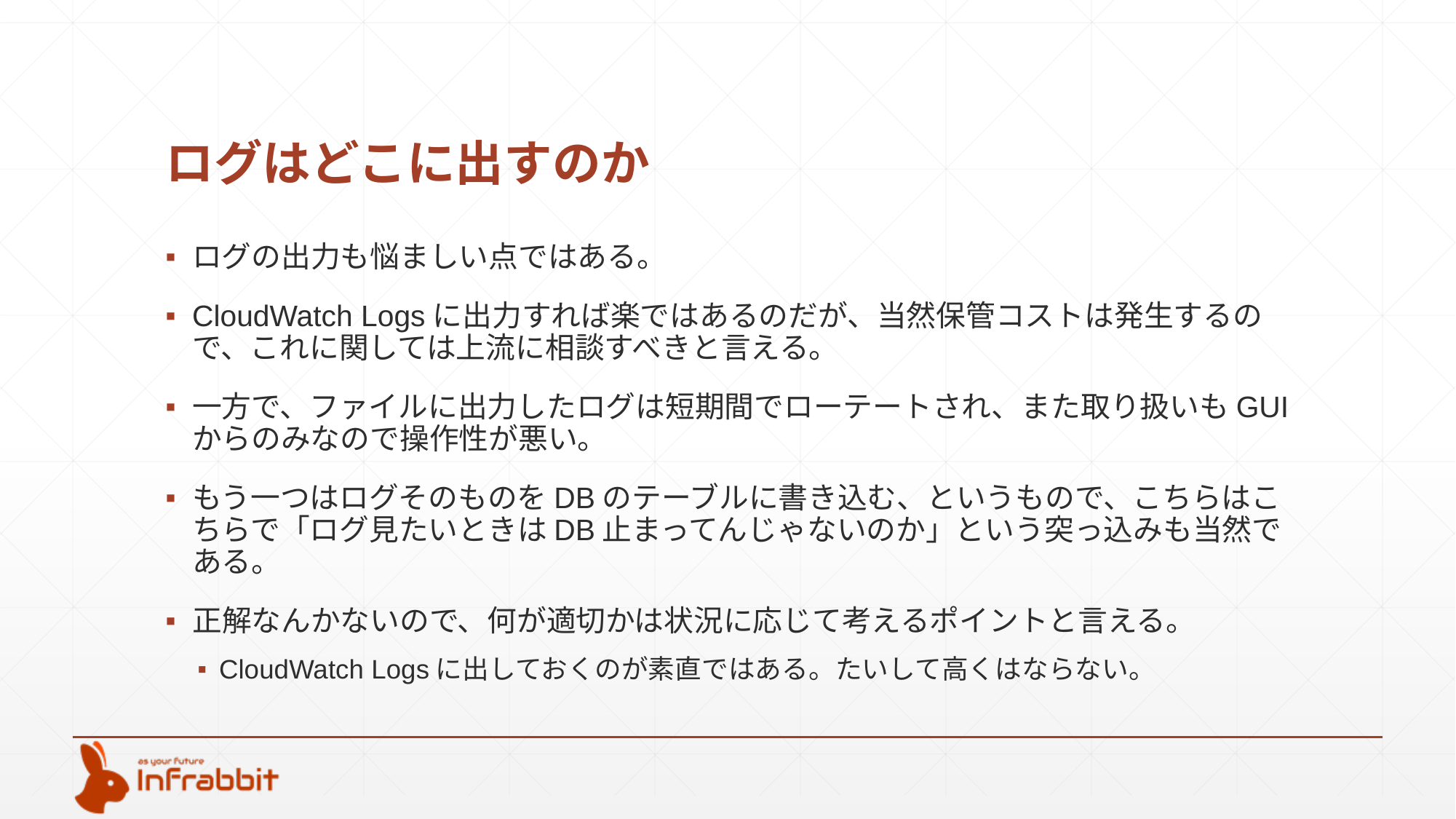

# ログはどこに出すのか
ログの出力も悩ましい点ではある。
CloudWatch Logsに出力すれば楽ではあるのだが、当然保管コストは発生するので、これに関しては上流に相談すべきと言える。
一方で、ファイルに出力したログは短期間でローテートされ、また取り扱いもGUIからのみなので操作性が悪い。
もう一つはログそのものをDBのテーブルに書き込む、というもので、こちらはこちらで「ログ見たいときはDB止まってんじゃないのか」という突っ込みも当然である。
正解なんかないので、何が適切かは状況に応じて考えるポイントと言える。
CloudWatch Logsに出しておくのが素直ではある。たいして高くはならない。